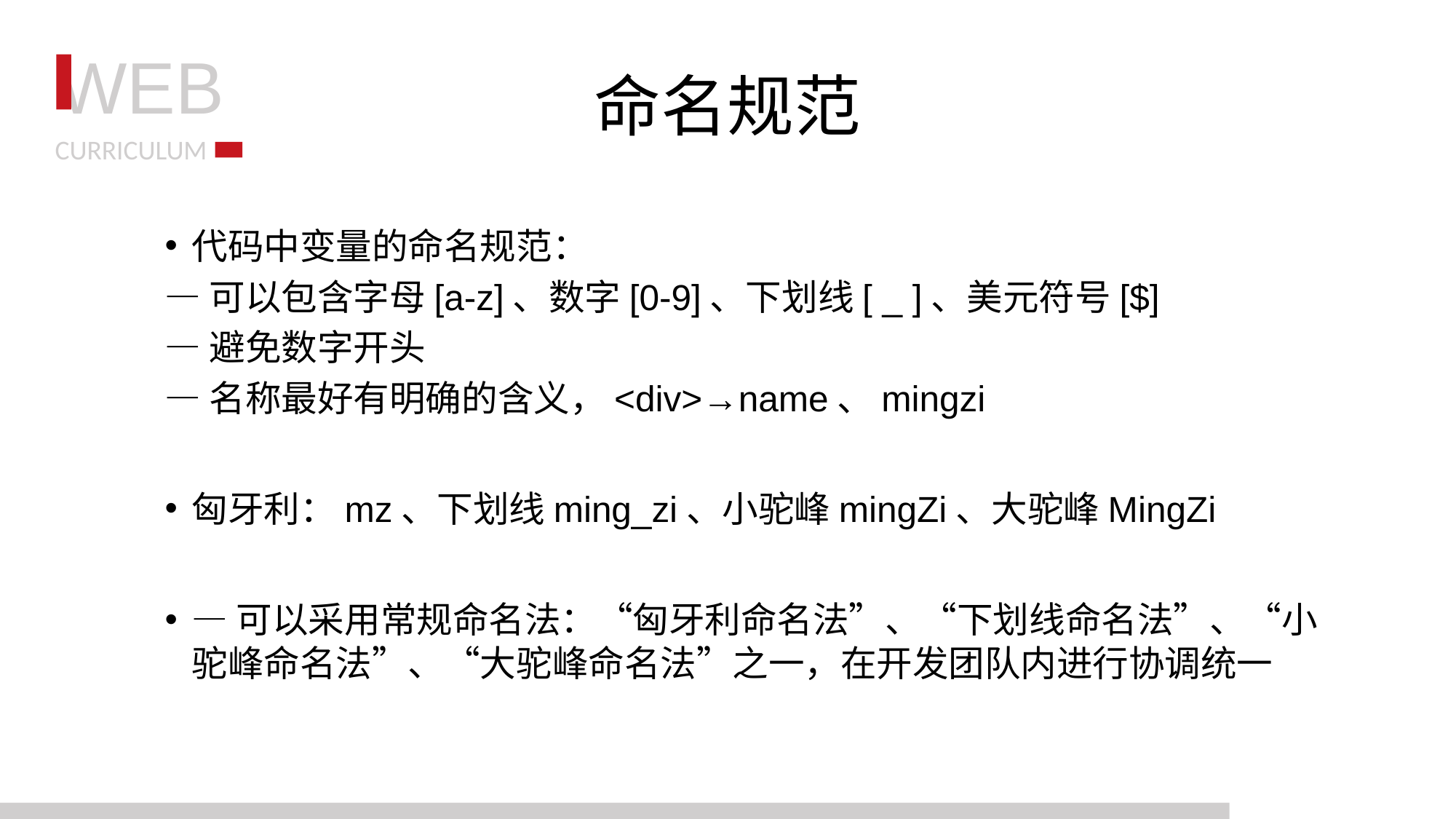

# 命名规范
代码中变量的命名规范：
	—可以包含字母[a-z]、数字[0-9]、下划线[ _ ]、美元符号[$]
	—避免数字开头
	—名称最好有明确的含义，<div>→name、mingzi

匈牙利：mz、下划线ming_zi、小驼峰mingZi、大驼峰MingZi

	—可以采用常规命名法：“匈牙利命名法”、“下划线命名法”、“小驼峰命名法”、“大驼峰命名法”之一，在开发团队内进行协调统一